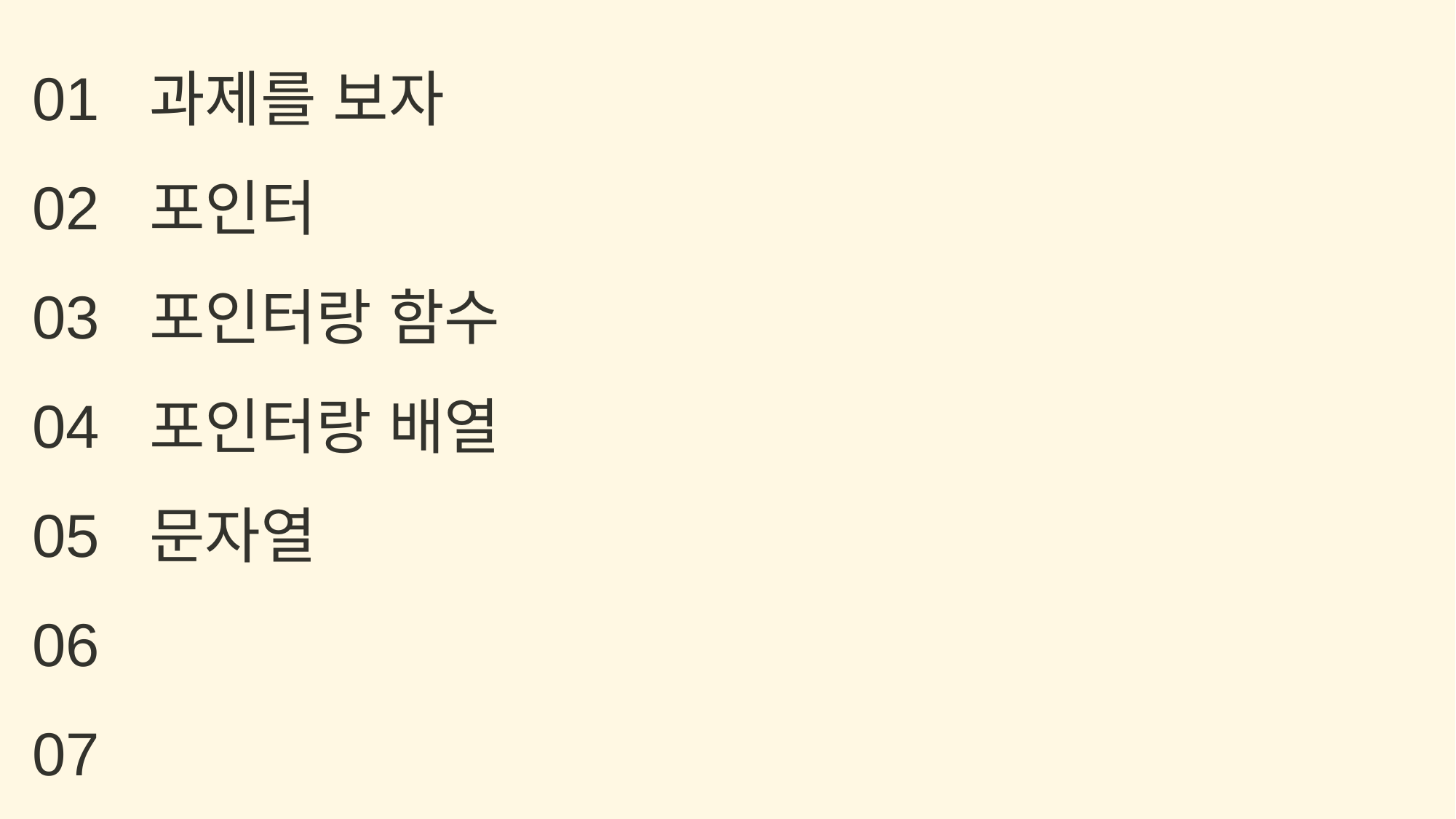

01
02
03
04
05
06
07
과제를 보자
포인터
포인터랑 함수
포인터랑 배열
문자열